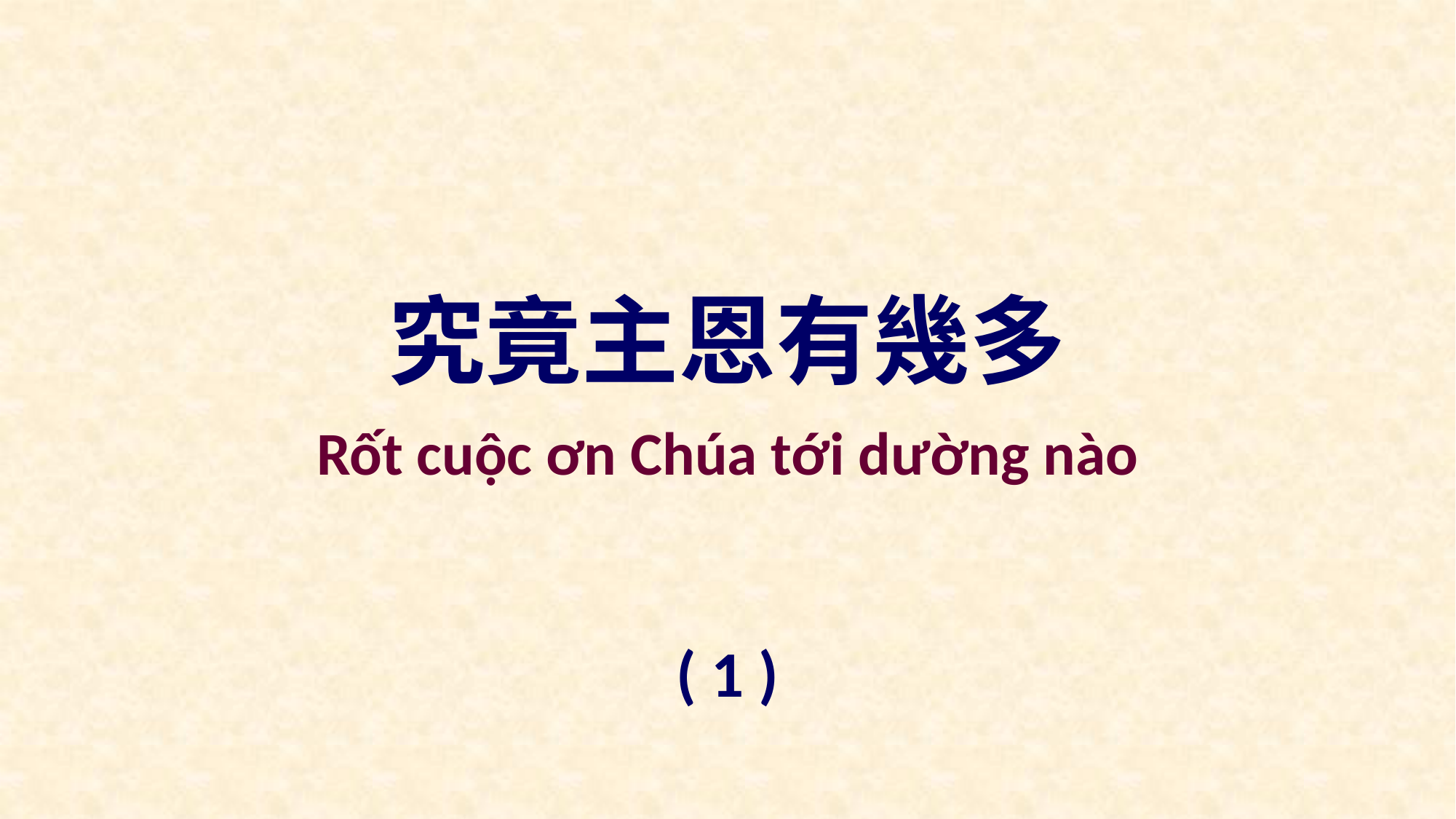

究竟主恩有幾多
Rốt cuộc ơn Chúa tới dường nào
( 1 )